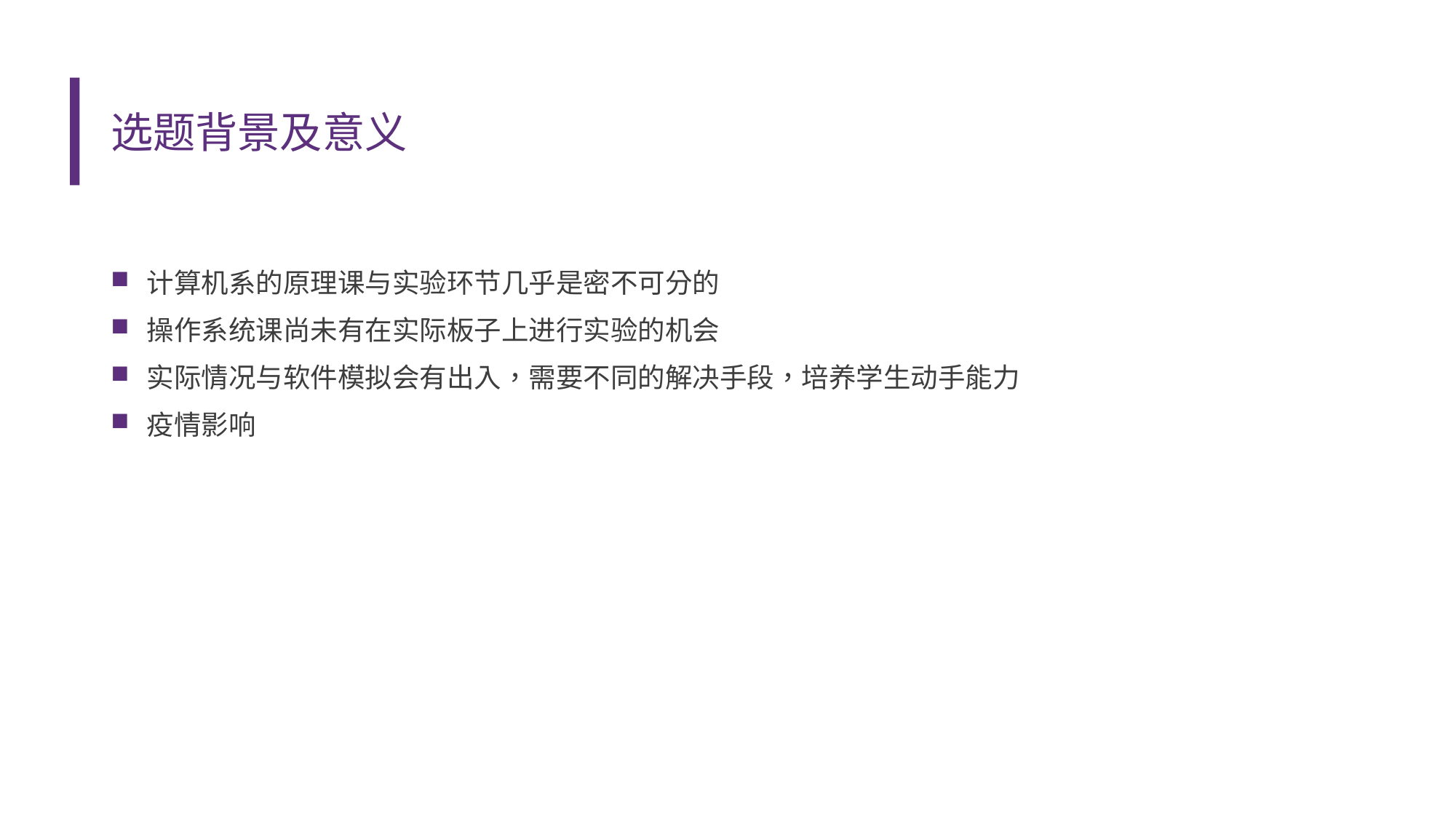

# 选题背景及意义
计算机系的原理课与实验环节几乎是密不可分的
操作系统课尚未有在实际板子上进行实验的机会
实际情况与软件模拟会有出入，需要不同的解决手段，培养学生动手能力
疫情影响